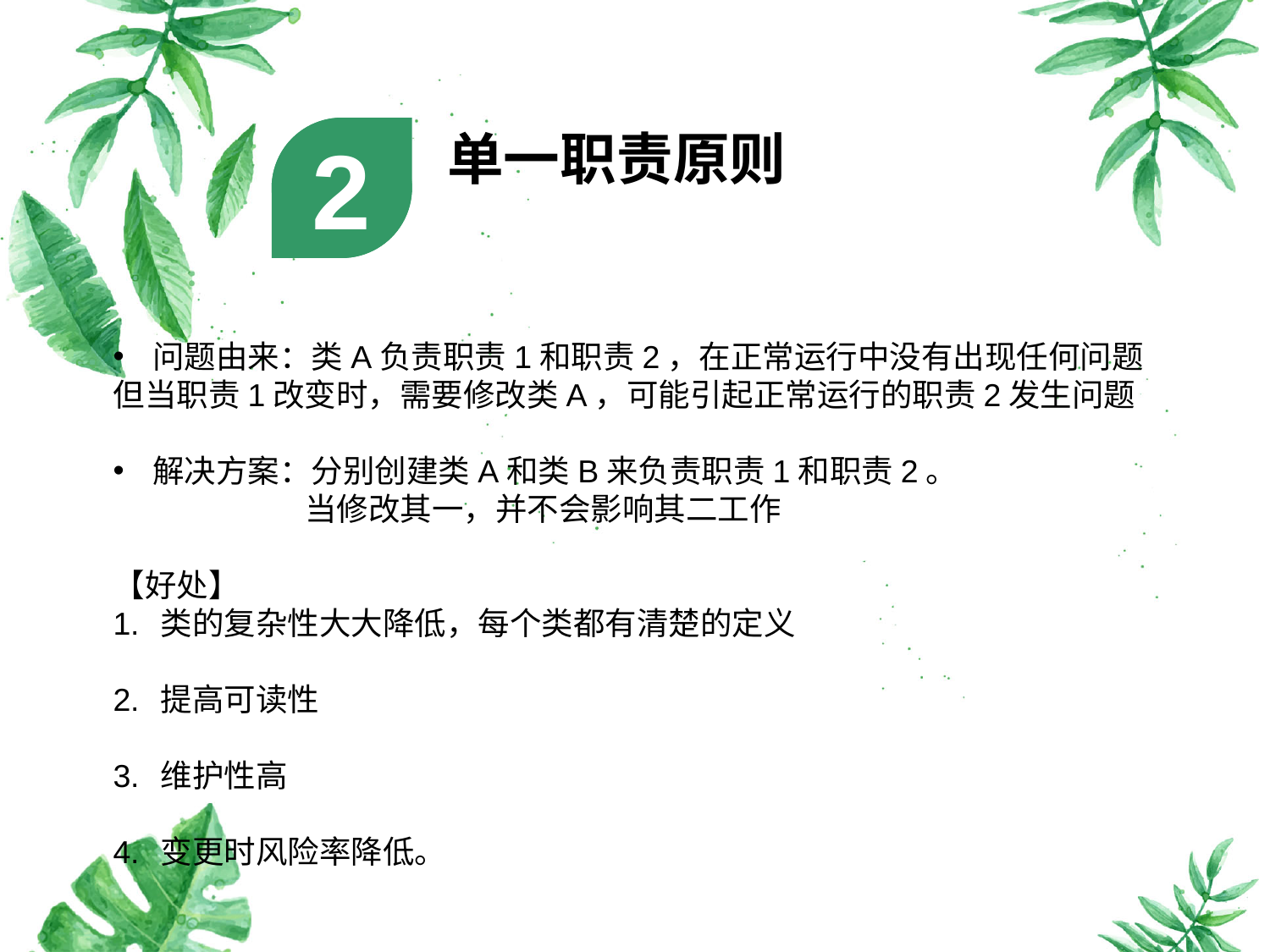

2
单一职责原则
问题由来：类A负责职责1和职责2，在正常运行中没有出现任何问题
但当职责1改变时，需要修改类A，可能引起正常运行的职责2发生问题

解决方案：分别创建类A和类B来负责职责1和职责2。
	        当修改其一，并不会影响其二工作

【好处】
类的复杂性大大降低，每个类都有清楚的定义

提高可读性

维护性高

变更时风险率降低。